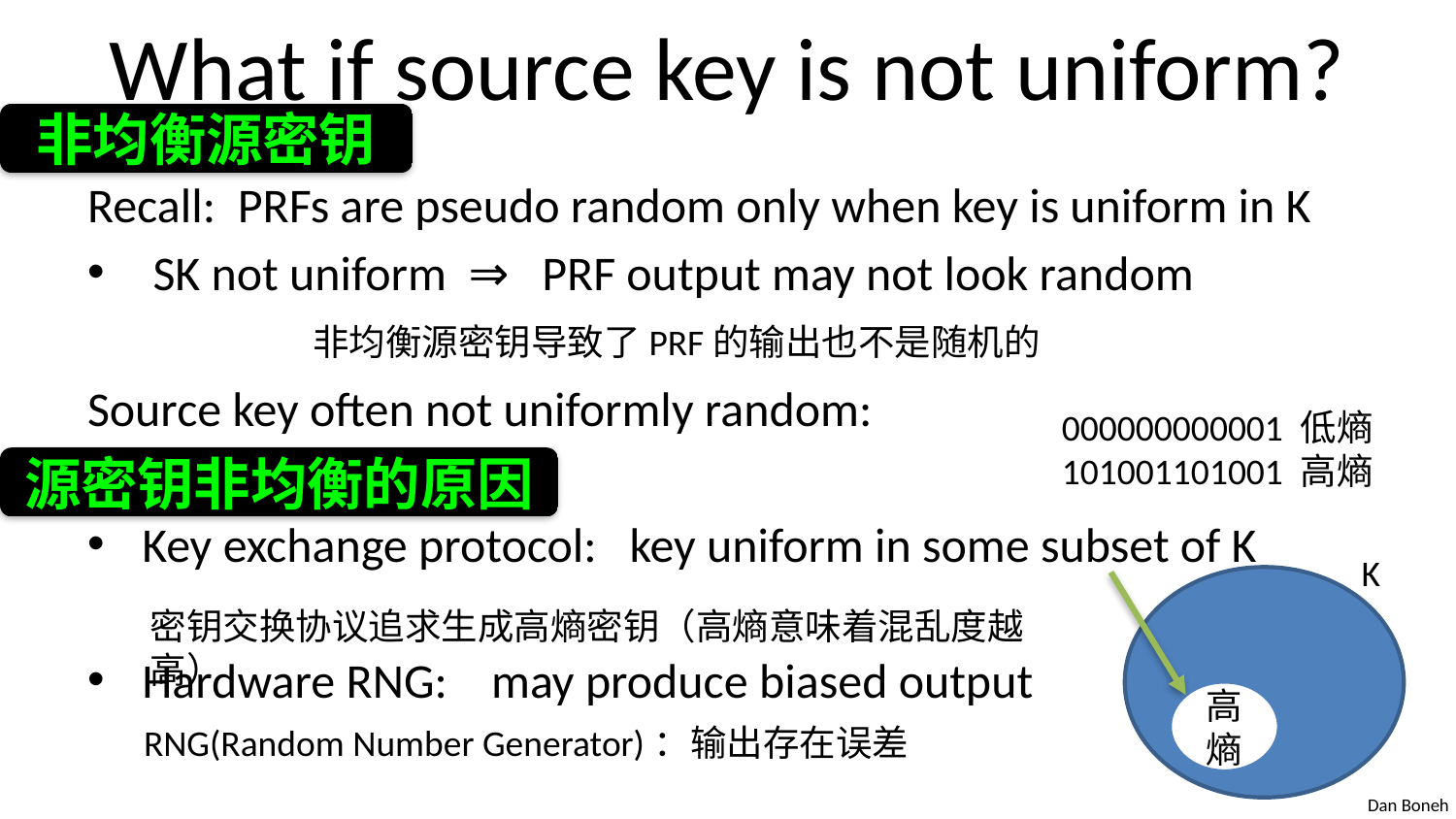

# What if source key is not uniform?
非均衡源密钥
Recall:  PRFs are pseudo random only when key is uniform in K
 SK not uniform  ⇒   PRF output may not look random

Source key often not uniformly random:

Key exchange protocol:   key uniform in some subset of K

Hardware RNG:    may produce biased output
非均衡源密钥导致了PRF的输出也不是随机的
000000000001 低熵
101001101001 高熵
源密钥非均衡的原因
K

密钥交换协议追求生成高熵密钥（高熵意味着混乱度越高）
高熵
RNG(Random Number Generator)：输出存在误差